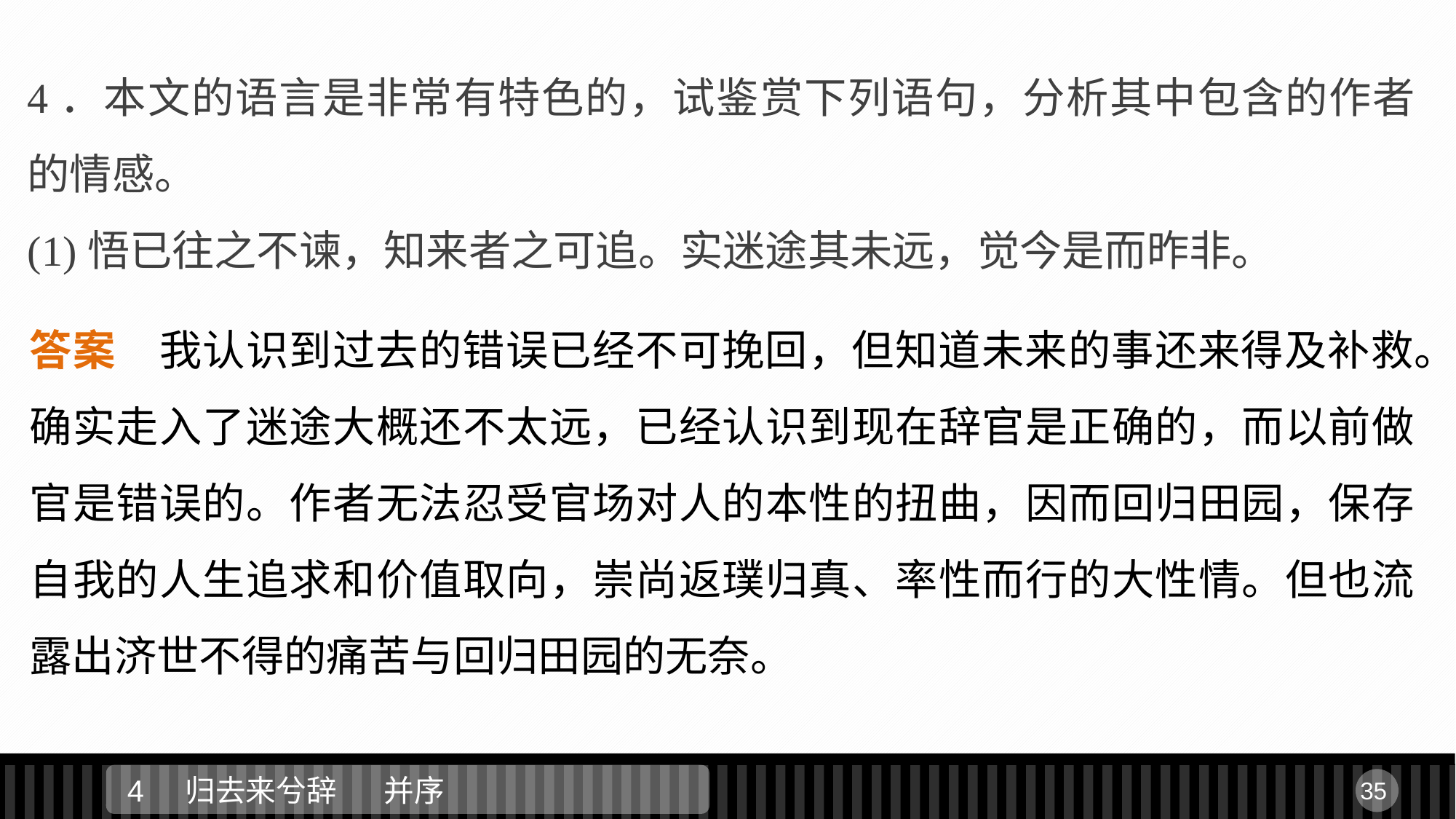

4．本文的语言是非常有特色的，试鉴赏下列语句，分析其中包含的作者的情感。
(1)悟已往之不谏，知来者之可追。实迷途其未远，觉今是而昨非。
答案　我认识到过去的错误已经不可挽回，但知道未来的事还来得及补救。确实走入了迷途大概还不太远，已经认识到现在辞官是正确的，而以前做官是错误的。作者无法忍受官场对人的本性的扭曲，因而回归田园，保存自我的人生追求和价值取向，崇尚返璞归真、率性而行的大性情。但也流露出济世不得的痛苦与回归田园的无奈。